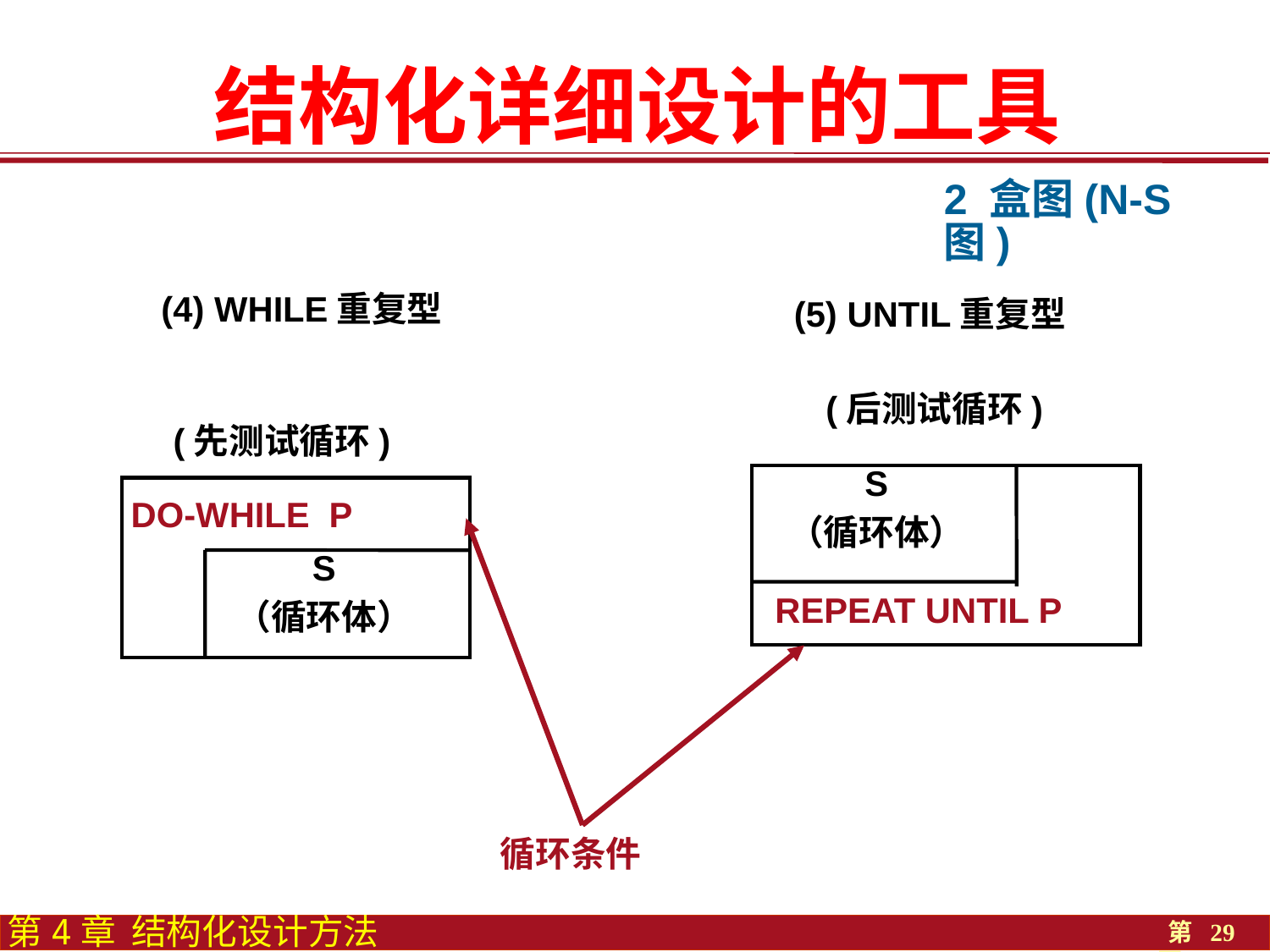

结构化详细设计的工具
# 2 盒图(N-S图)
(4) WHILE重复型
(5) UNTIL重复型
(后测试循环)
(先测试循环)
S
（循环体）

DO-WHILE  P

S
（循环体）

REPEAT UNTIL P

循环条件